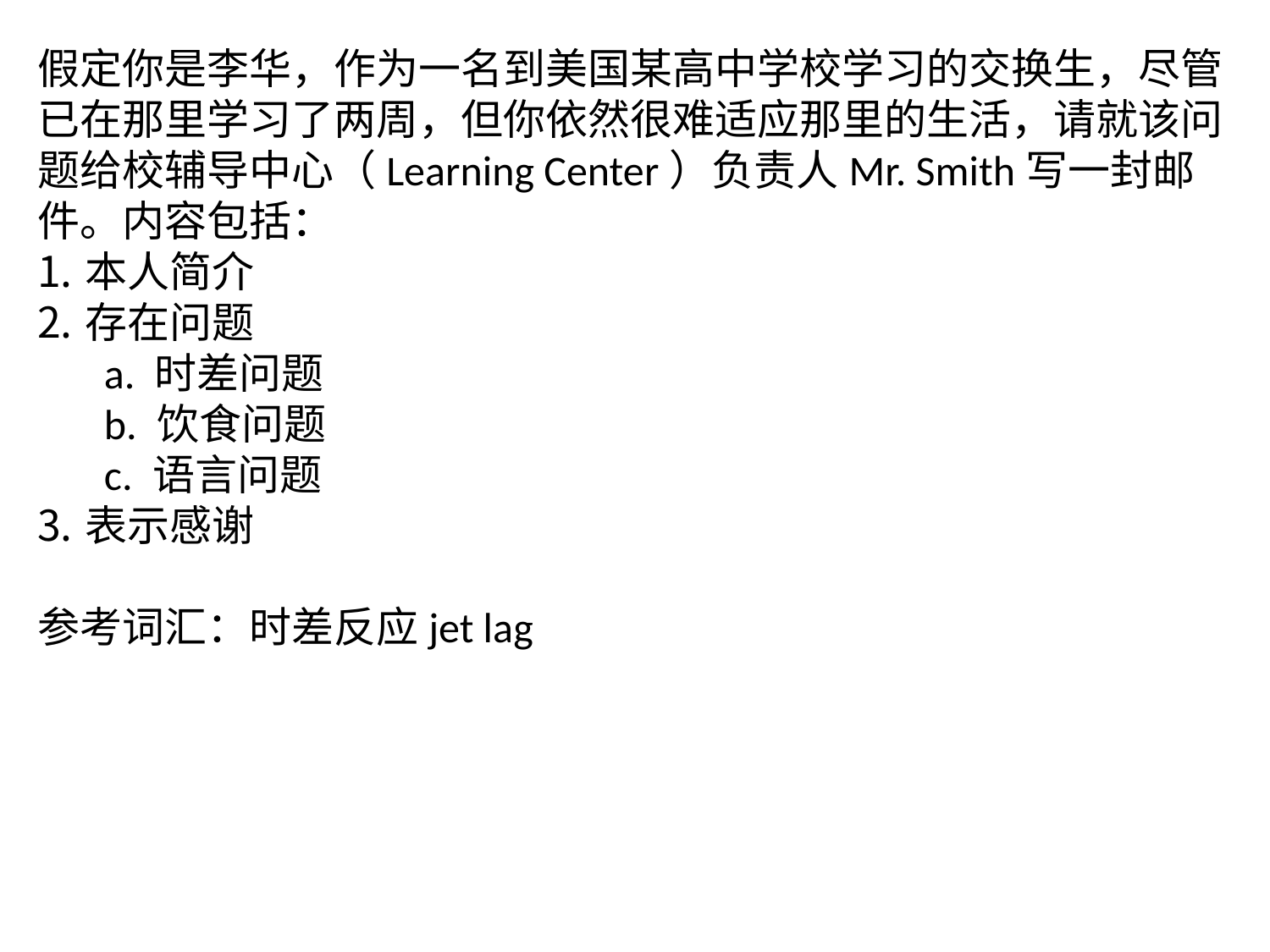

假定你是李华，作为一名到美国某高中学校学习的交换生，尽管已在那里学习了两周，但你依然很难适应那里的生活，请就该问题给校辅导中心（Learning Center）负责人Mr. Smith写一封邮件。内容包括：
本人简介
存在问题
       a. 时差问题
       b. 饮食问题
       c. 语言问题
表示感谢

参考词汇：时差反应jet lag